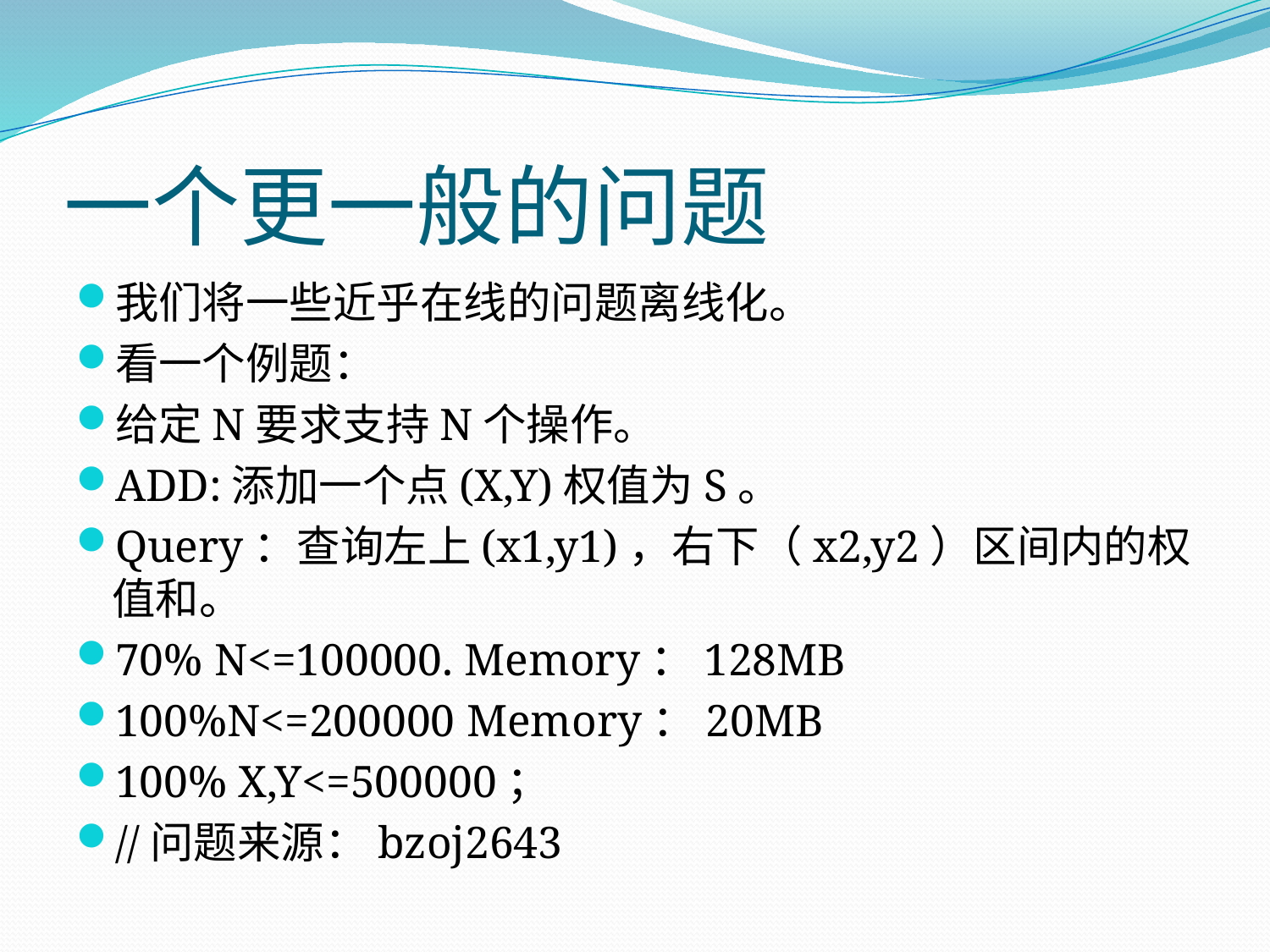

# 一个更一般的问题
我们将一些近乎在线的问题离线化。
看一个例题：
给定N要求支持N个操作。
ADD:添加一个点(X,Y)权值为S。
Query：查询左上(x1,y1)，右下（x2,y2）区间内的权值和。
70% N<=100000. Memory：128MB
100%N<=200000 Memory：20MB
100% X,Y<=500000；
//问题来源：bzoj2643